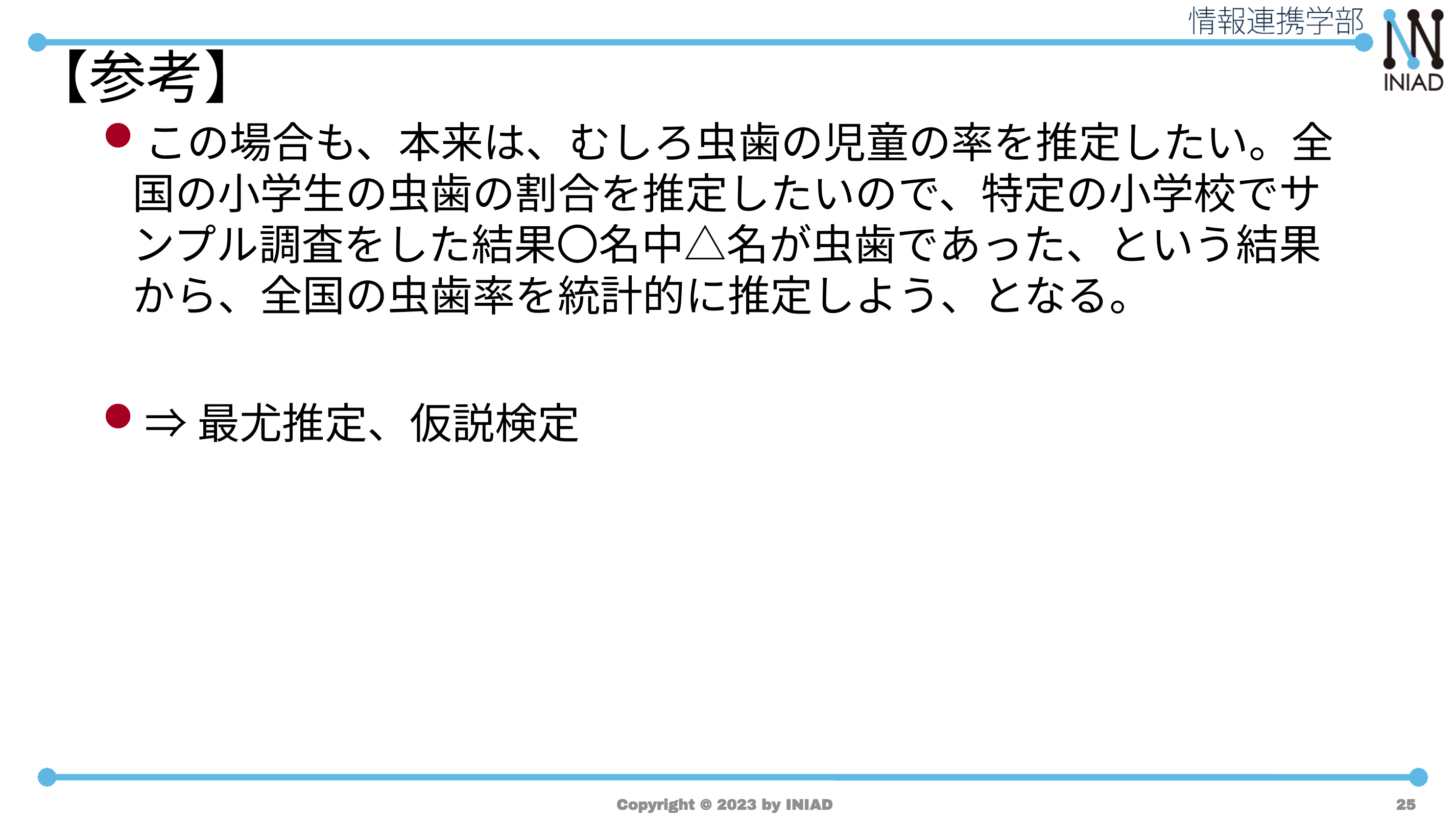

# 【参考】
この場合も、本来は、むしろ虫歯の児童の率を推定したい。全国の小学生の虫歯の割合を推定したいので、特定の小学校でサンプル調査をした結果〇名中△名が虫歯であった、という結果から、全国の虫歯率を統計的に推定しよう、となる。

⇒最尤推定、仮説検定
Copyright © 2023 by INIAD
25